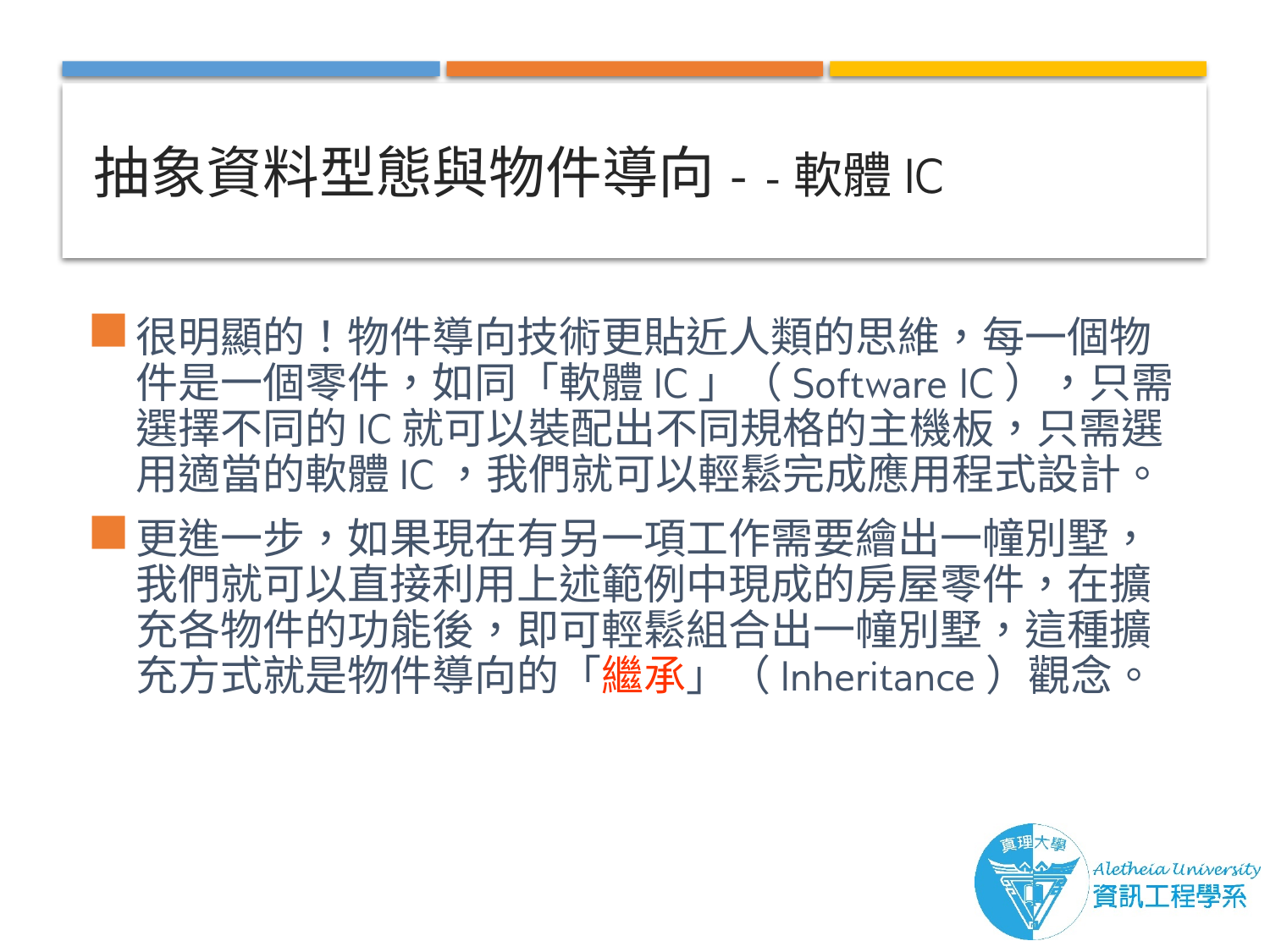

# 抽象資料型態與物件導向- -軟體IC
很明顯的！物件導向技術更貼近人類的思維，每一個物件是一個零件，如同「軟體IC」（Software IC），只需選擇不同的IC就可以裝配出不同規格的主機板，只需選用適當的軟體IC，我們就可以輕鬆完成應用程式設計。
更進一步，如果現在有另一項工作需要繪出一幢別墅，我們就可以直接利用上述範例中現成的房屋零件，在擴充各物件的功能後，即可輕鬆組合出一幢別墅，這種擴充方式就是物件導向的「繼承」（Inheritance）觀念。